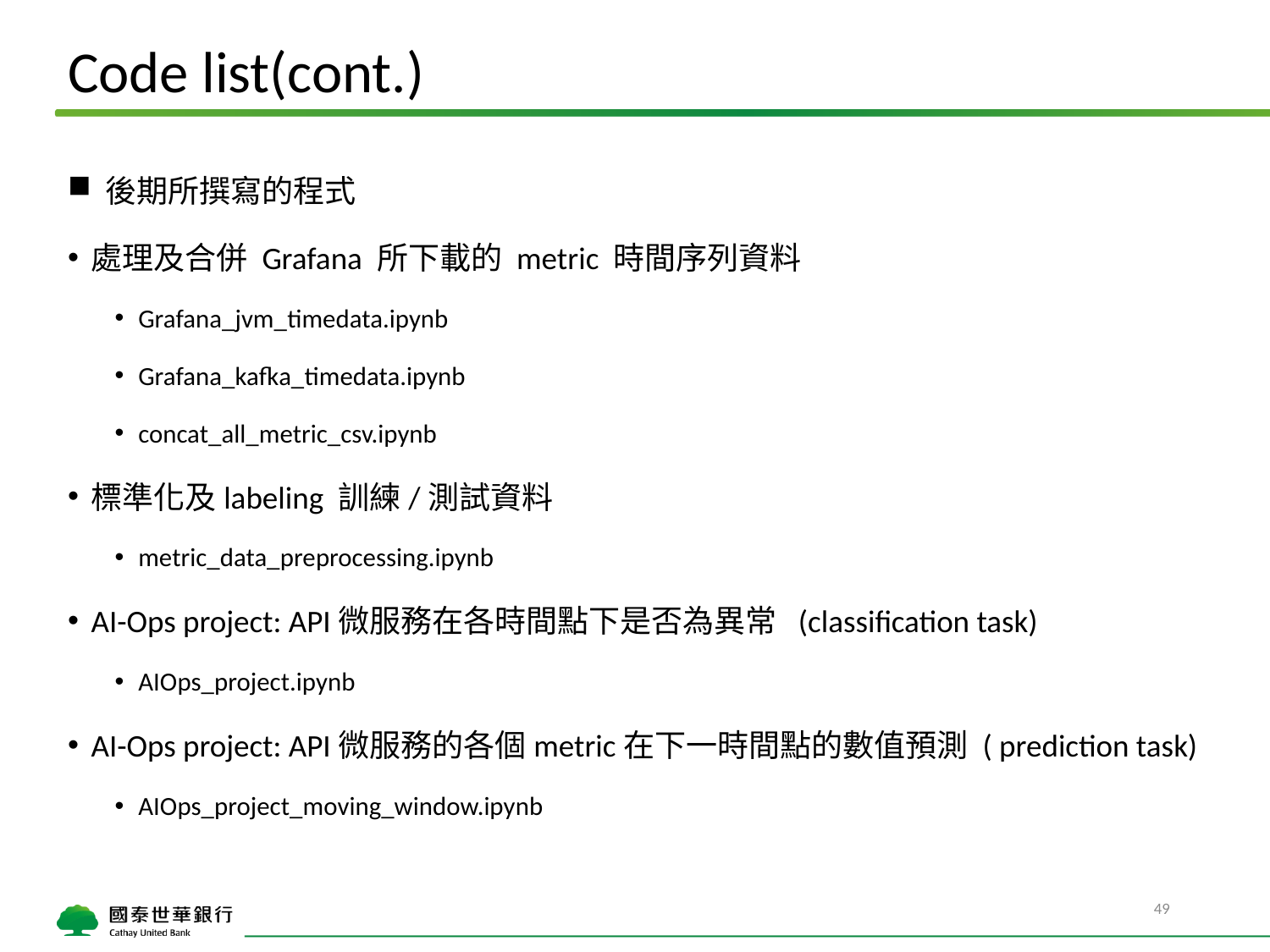

# Code list(cont.)
 後期所撰寫的程式
處理及合併 Grafana 所下載的 metric 時間序列資料
Grafana_jvm_timedata.ipynb
Grafana_kafka_timedata.ipynb
concat_all_metric_csv.ipynb
標準化及labeling 訓練/測試資料
metric_data_preprocessing.ipynb
AI-Ops project: API微服務在各時間點下是否為異常  (classification task)
AIOps_project.ipynb
AI-Ops project: API微服務的各個metric在下一時間點的數值預測 ( prediction task)
AIOps_project_moving_window.ipynb
49